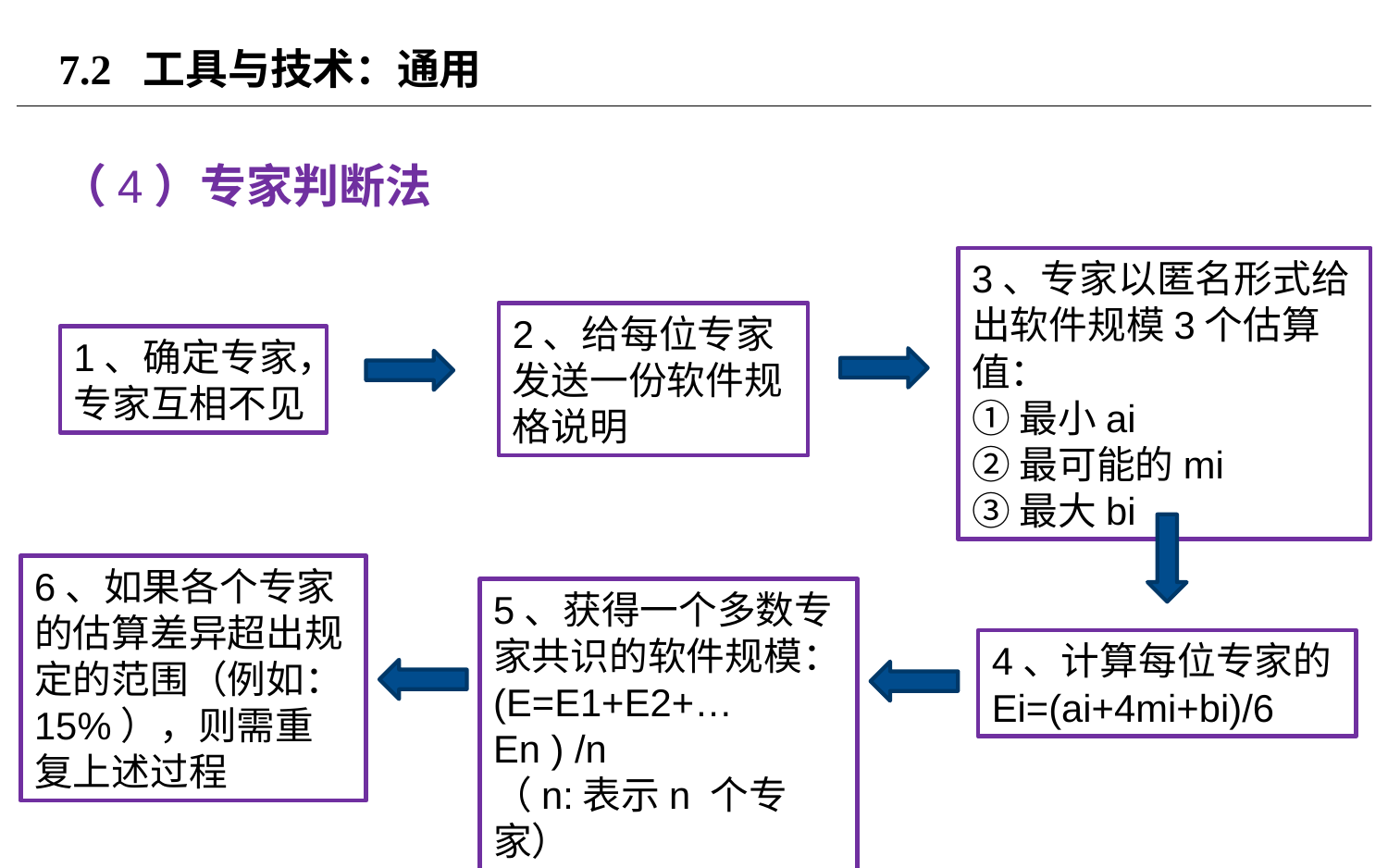

# 7.2  工具与技术：通用
（4）专家判断法
3、专家以匿名形式给出软件规模3个估算值：
①最小ai
②最可能的mi
③最大bi
2、给每位专家发送一份软件规格说明
1、确定专家，
专家互相不见

6、如果各个专家的估算差异超出规定的范围（例如：15%），则需重复上述过程
5、获得一个多数专家共识的软件规模：(E=E1+E2+…En ) /n
（n:表示n 个专家）
4、计算每位专家的
Ei=(ai+4mi+bi)/6